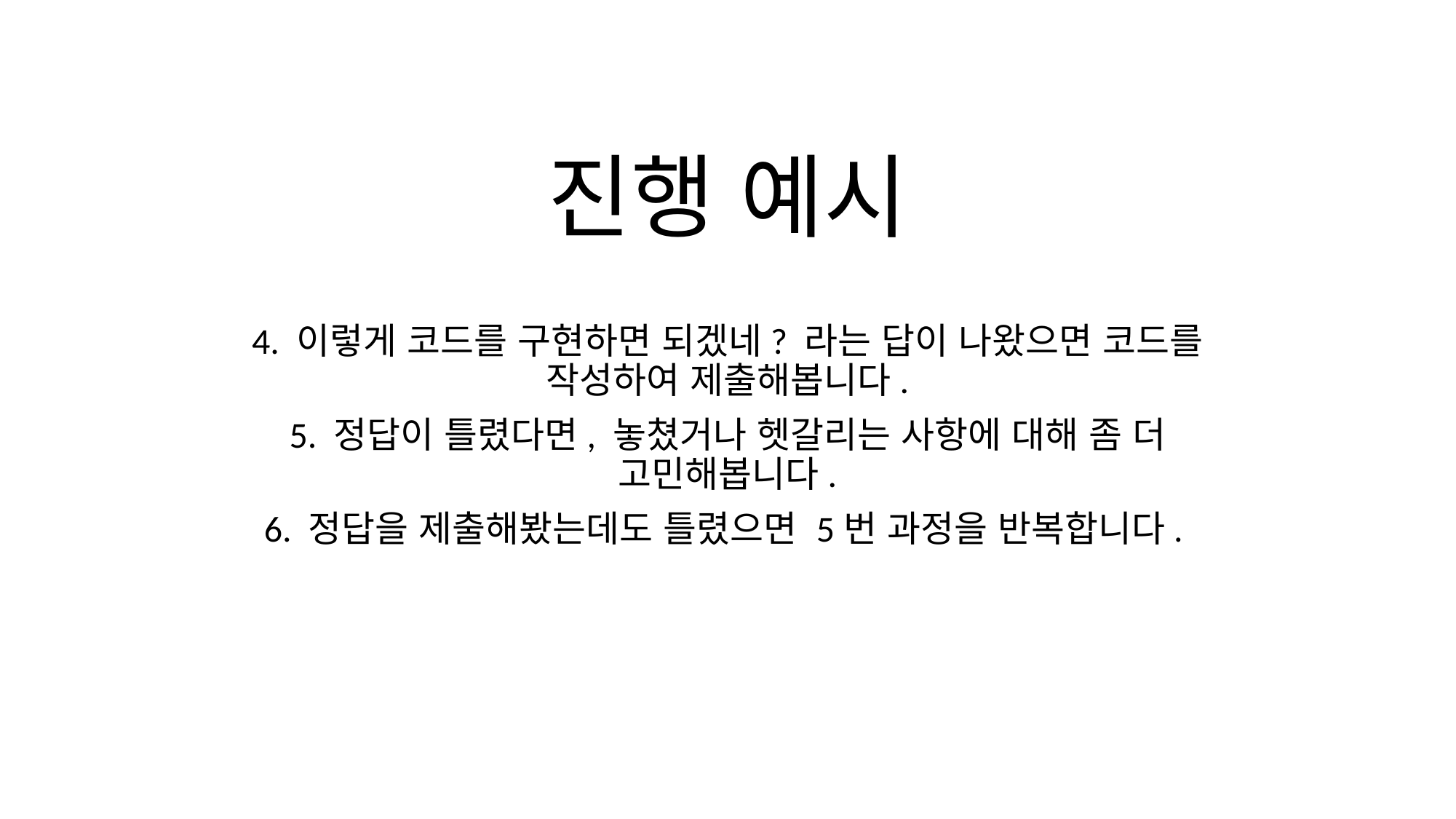

# 진행 예시
4. 이렇게 코드를 구현하면 되겠네? 라는 답이 나왔으면 코드를 작성하여 제출해봅니다.
5. 정답이 틀렸다면, 놓쳤거나 헷갈리는 사항에 대해 좀 더 고민해봅니다.
6. 정답을 제출해봤는데도 틀렸으면 5번 과정을 반복합니다.